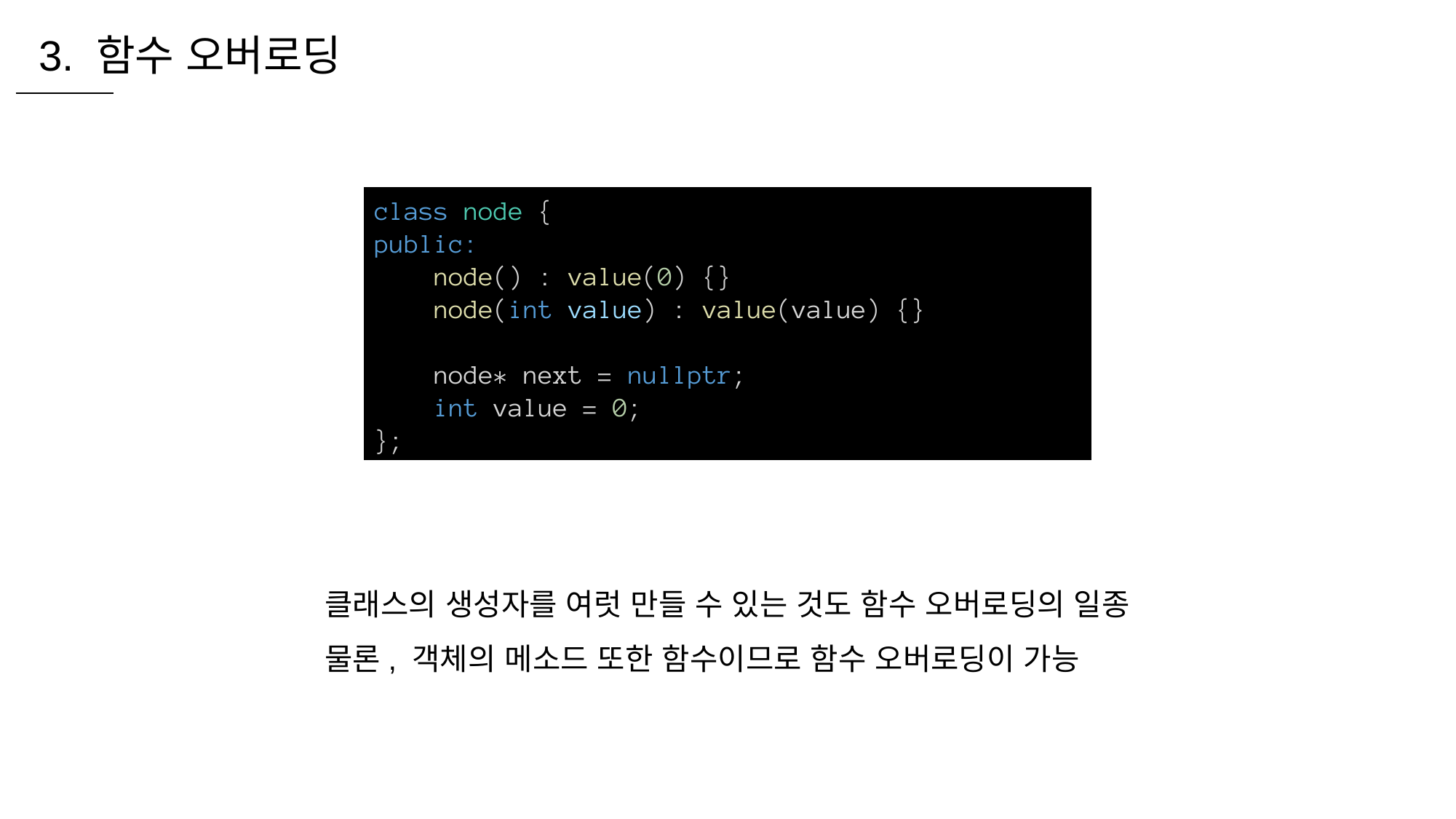

3. 함수 오버로딩
class node {
public:
    node() : value(0) {}
    node(int value) : value(value) {}
    node* next = nullptr;
    int value = 0;
};
클래스의 생성자를 여럿 만들 수 있는 것도 함수 오버로딩의 일종
물론, 객체의 메소드 또한 함수이므로 함수 오버로딩이 가능